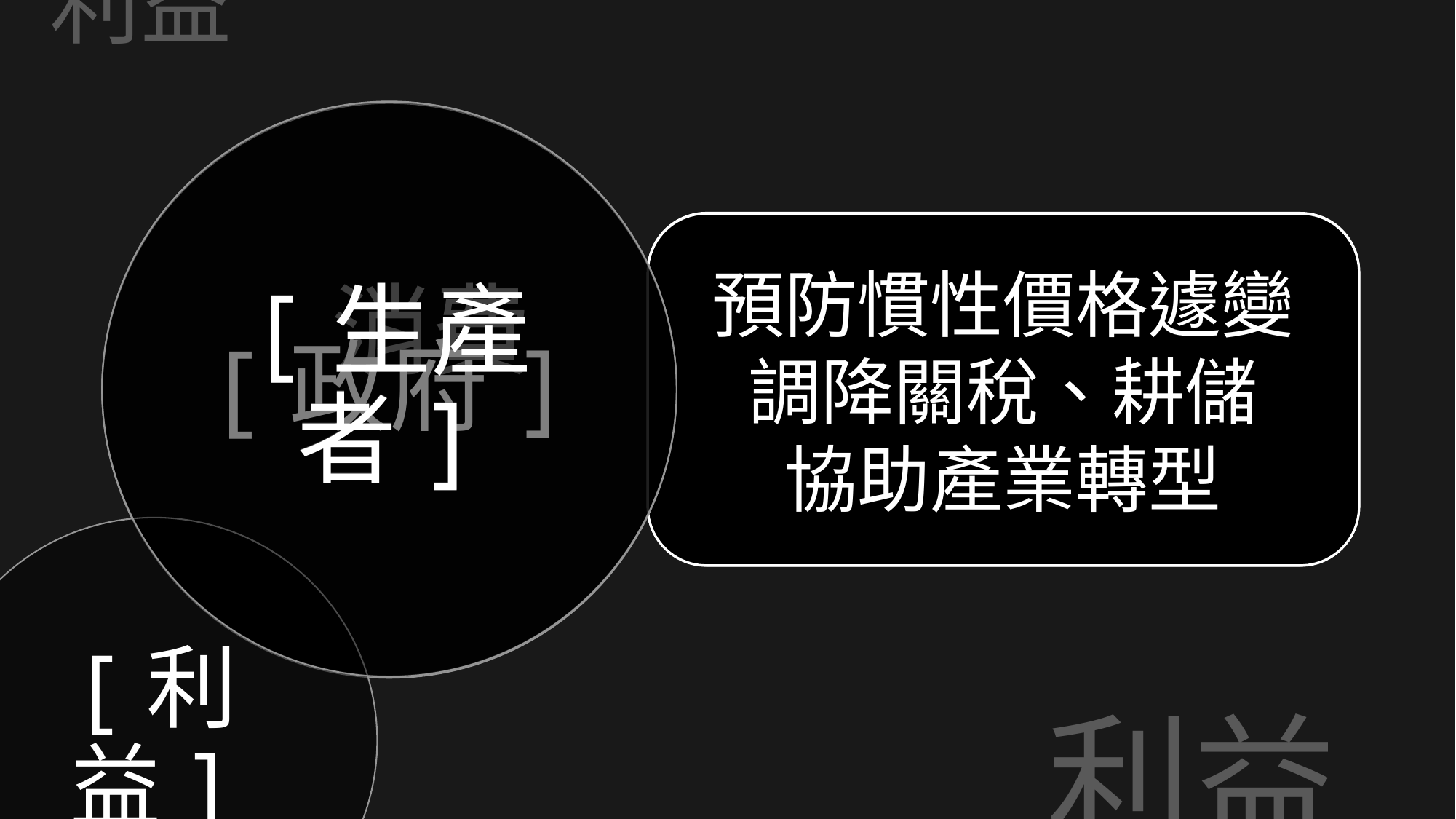

利益

[消費者]

[生產者]

[政府]
了解高性價比蔬果
減少資訊不對稱
享受高品質產品
預防慣性價格遽變
調降關稅、耕儲
協助產業轉型
預估收益成本
衡量比例分配
發展精緻農業

[利益]
利益